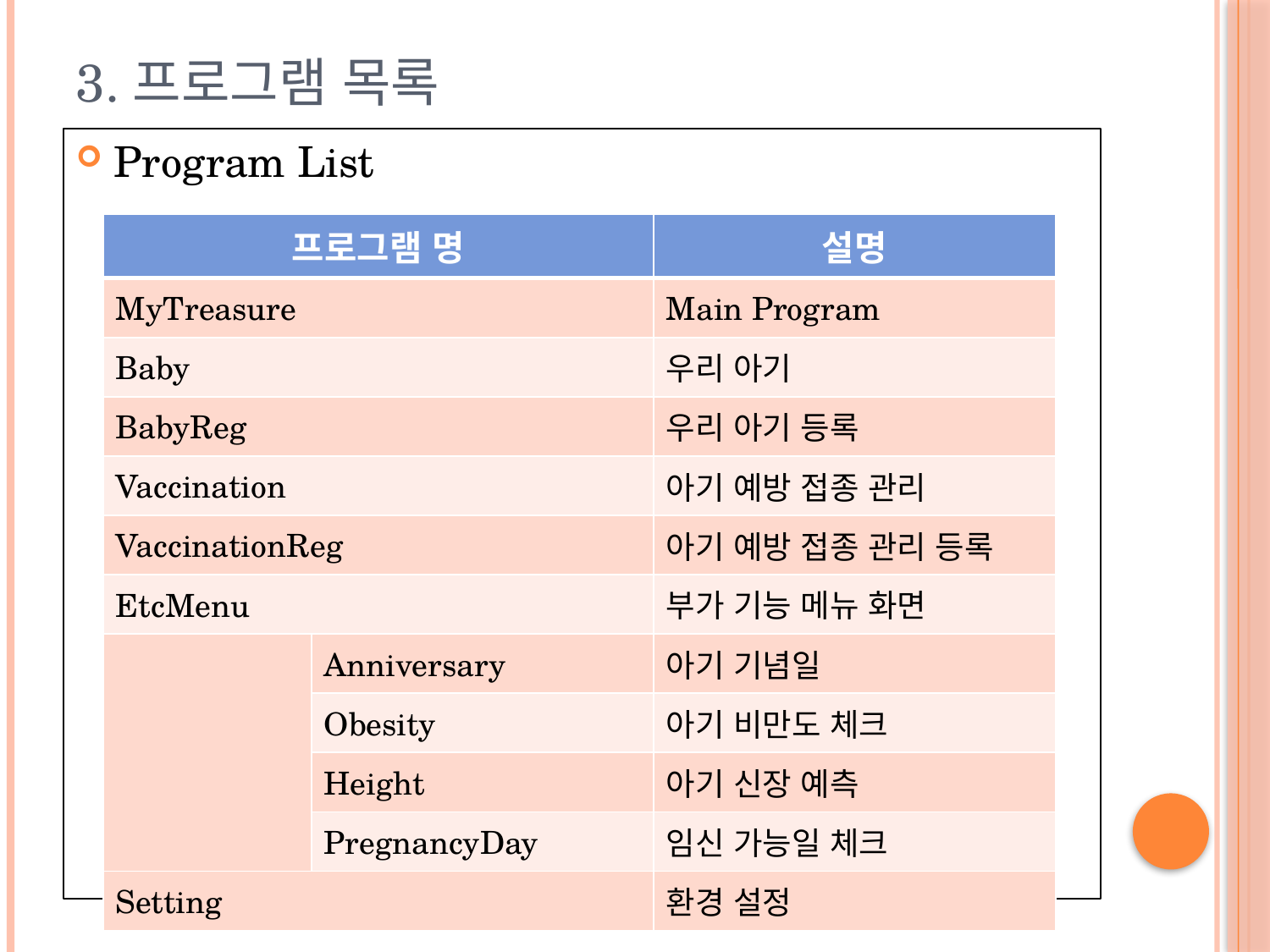

# 3.프로그램 목록
Program List
| 프로그램 명 |  | 설명 |
| --- | --- | --- |
| MyTreasure |  | Main Program |
| Baby |  | 우리 아기 |
| BabyReg |  | 우리 아기 등록 |
| Vaccination |  | 아기 예방 접종 관리 |
| VaccinationReg |  | 아기 예방 접종 관리 등록 |
| EtcMenu |  | 부가 기능 메뉴 화면 |
|  | Anniversary | 아기 기념일 |
|  | Obesity | 아기 비만도 체크 |
|  | Height | 아기 신장 예측 |
|  | PregnancyDay | 임신 가능일 체크 |
| Setting |  | 환경 설정 |